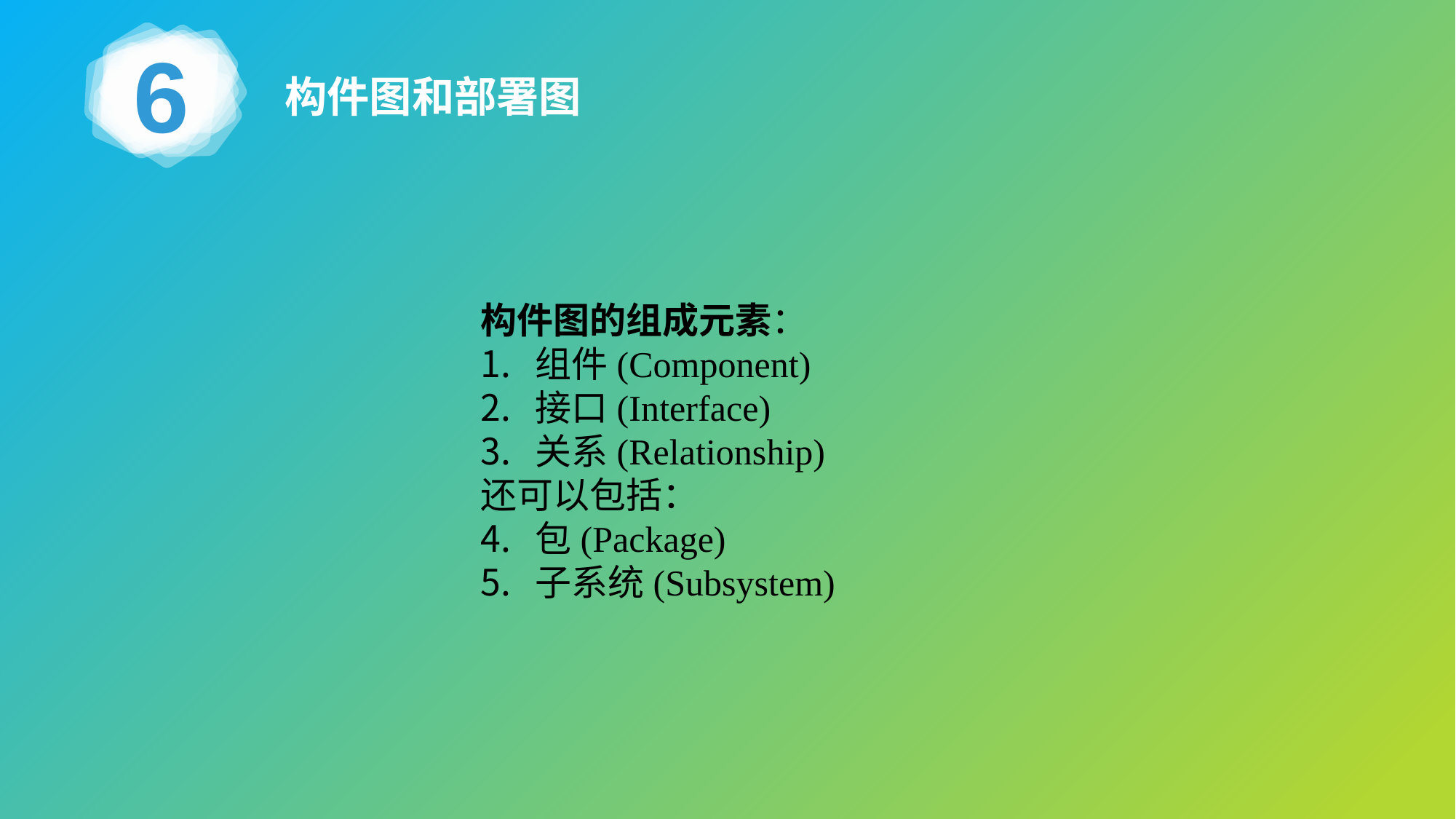

6

构件图和部署图
构件图的组成元素：
组件(Component)
接口(Interface)
关系(Relationship)
还可以包括：
包(Package)
子系统(Subsystem)